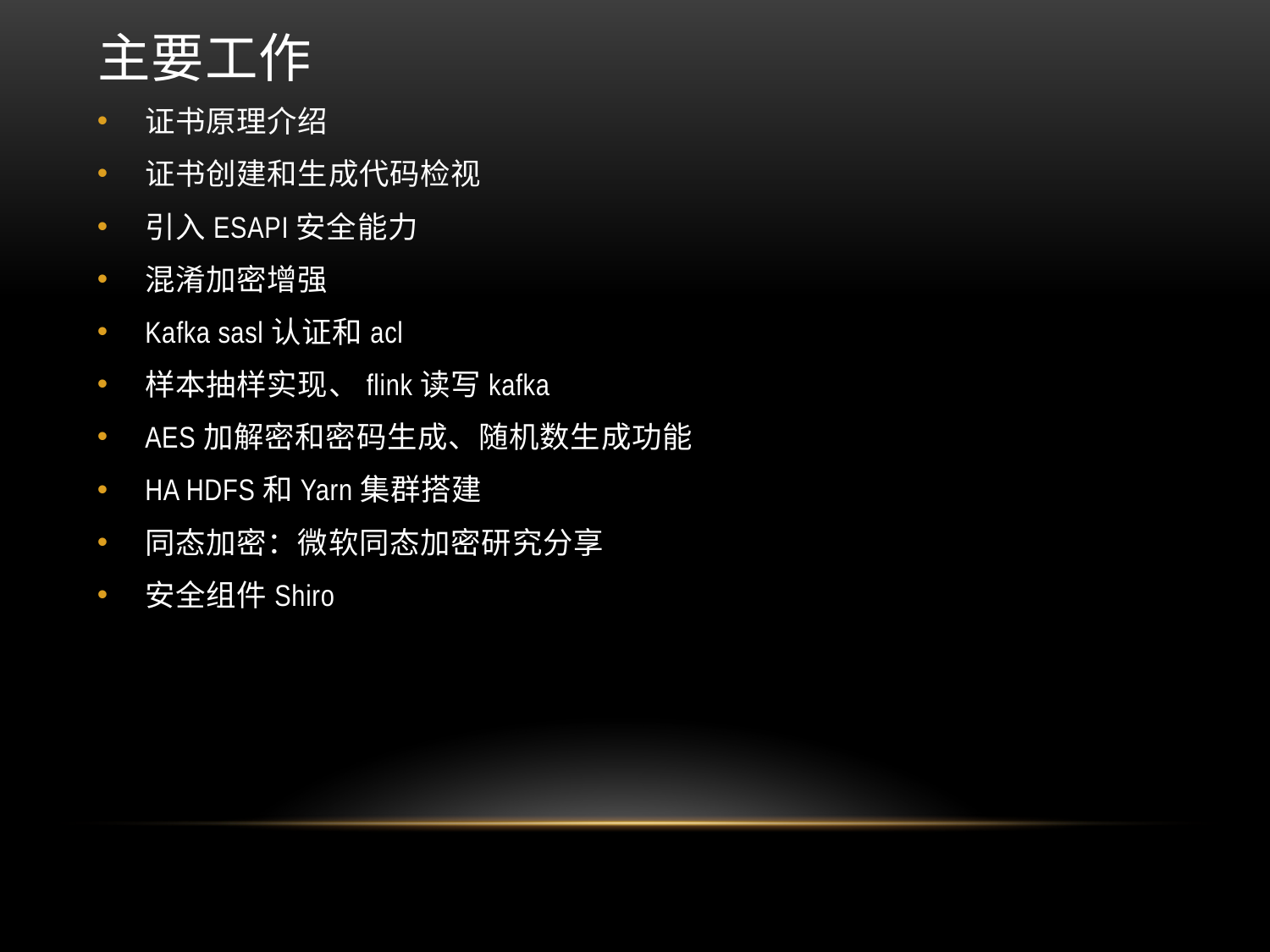

# 主要工作
证书原理介绍
证书创建和生成代码检视
引入ESAPI安全能力
混淆加密增强
Kafka sasl认证和acl
样本抽样实现、flink读写kafka
AES加解密和密码生成、随机数生成功能
HA HDFS和Yarn集群搭建
同态加密：微软同态加密研究分享
安全组件Shiro